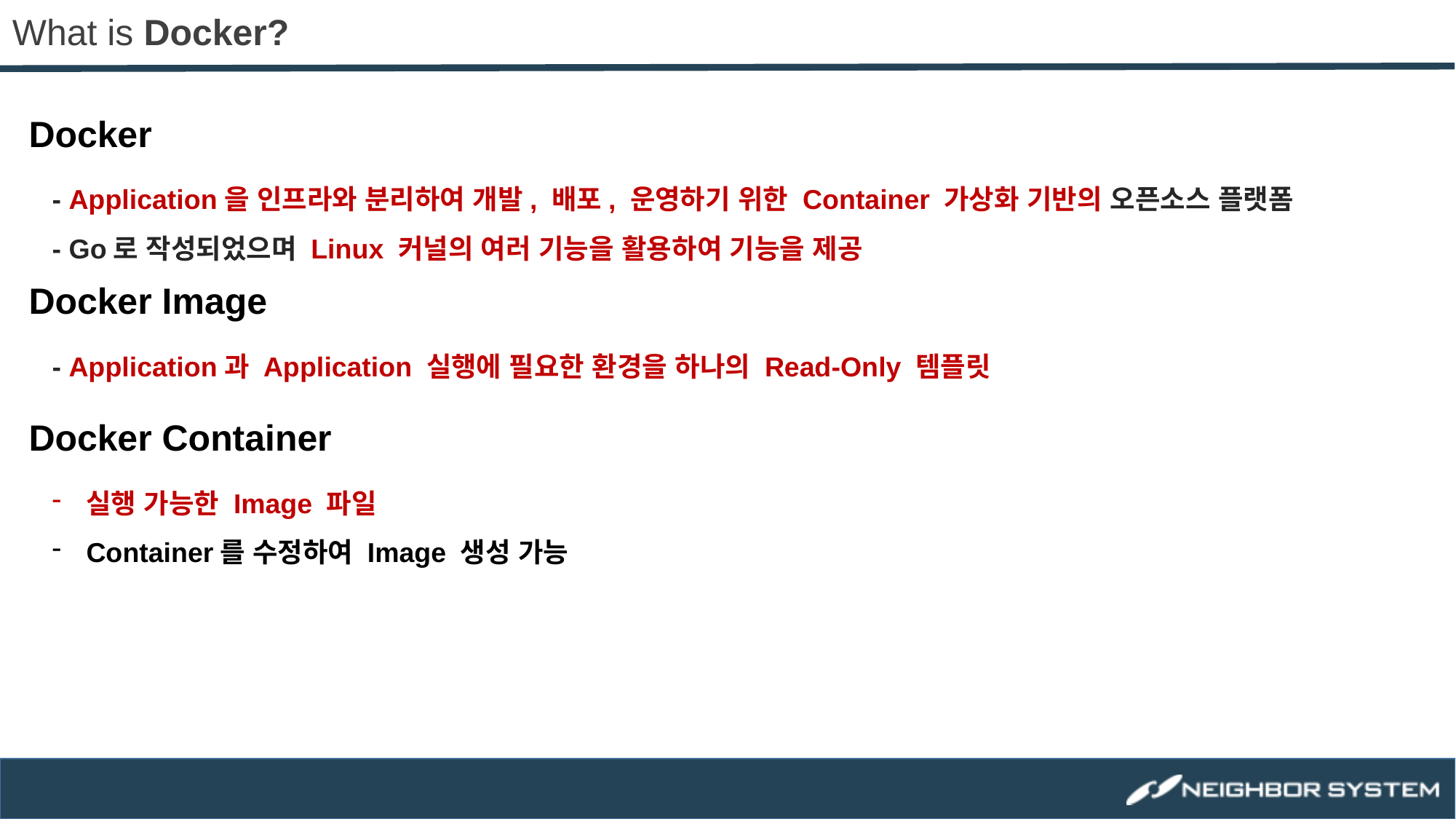

Docker
- Application을 인프라와 분리하여 개발, 배포, 운영하기 위한 Container 가상화 기반의 오픈소스 플랫폼
- Go로 작성되었으며 Linux 커널의 여러 기능을 활용하여 기능을 제공
Docker Image
- Application과 Application 실행에 필요한 환경을 하나의 Read-Only 템플릿
Docker Container
실행 가능한 Image 파일
Container를 수정하여 Image 생성 가능